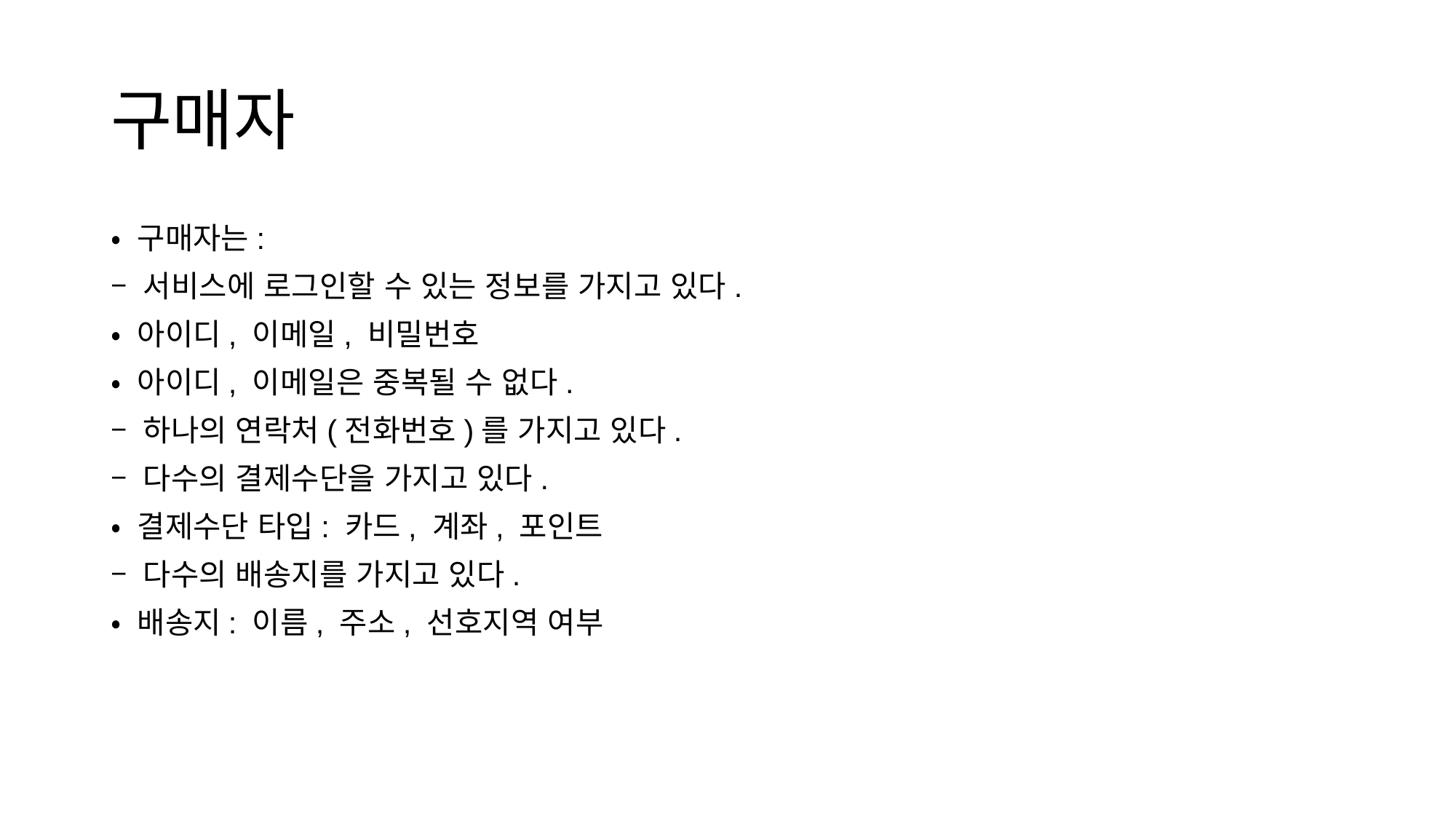

# 구매자
• 구매자는:
– 서비스에 로그인할 수 있는 정보를 가지고 있다.
• 아이디, 이메일, 비밀번호
• 아이디, 이메일은 중복될 수 없다.
– 하나의 연락처(전화번호)를 가지고 있다.
– 다수의 결제수단을 가지고 있다.
• 결제수단 타입: 카드, 계좌, 포인트
– 다수의 배송지를 가지고 있다.
• 배송지: 이름, 주소, 선호지역 여부